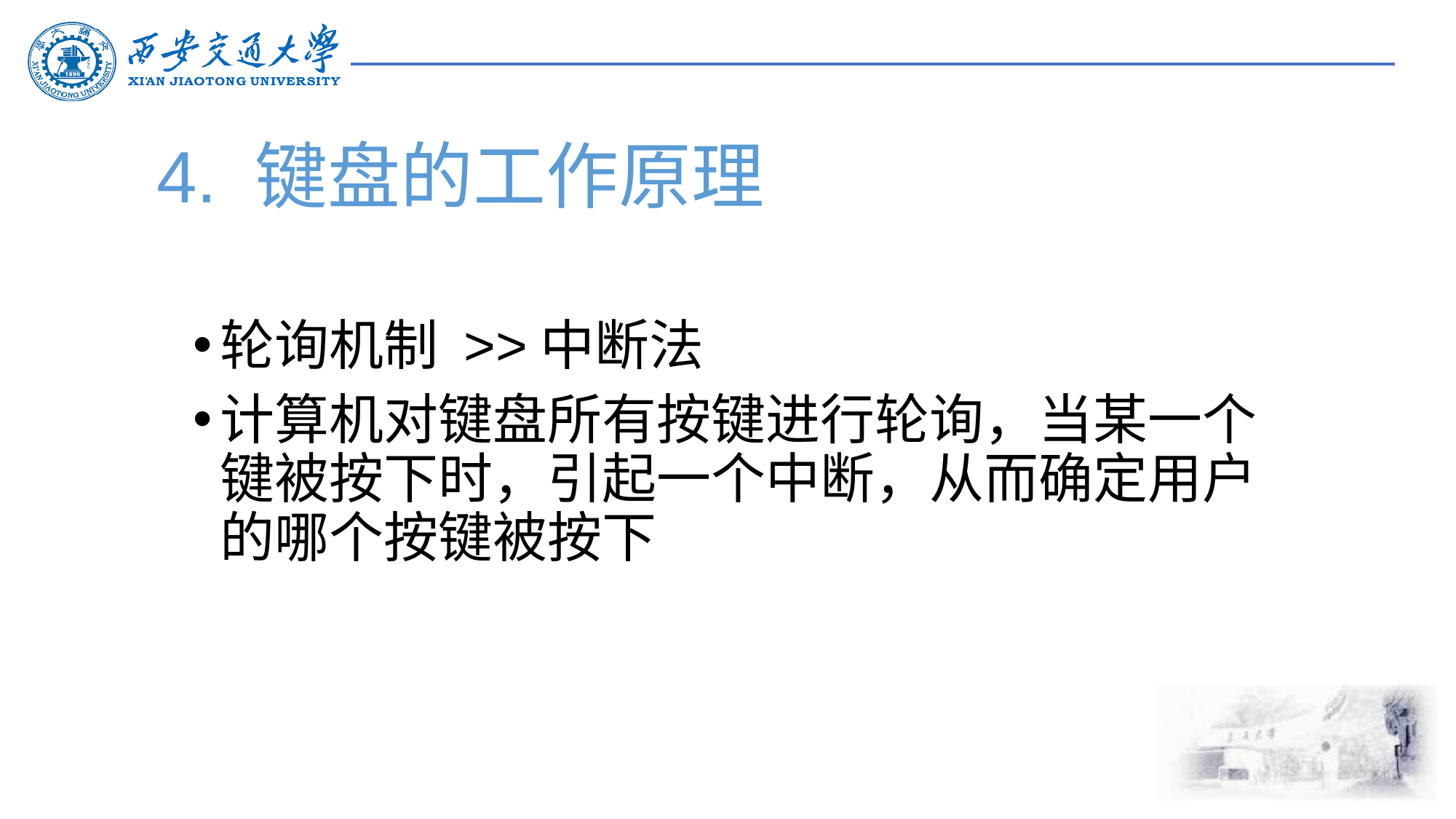

# 4. 键盘的工作原理
轮询机制 >>中断法
计算机对键盘所有按键进行轮询，当某一个键被按下时，引起一个中断，从而确定用户的哪个按键被按下